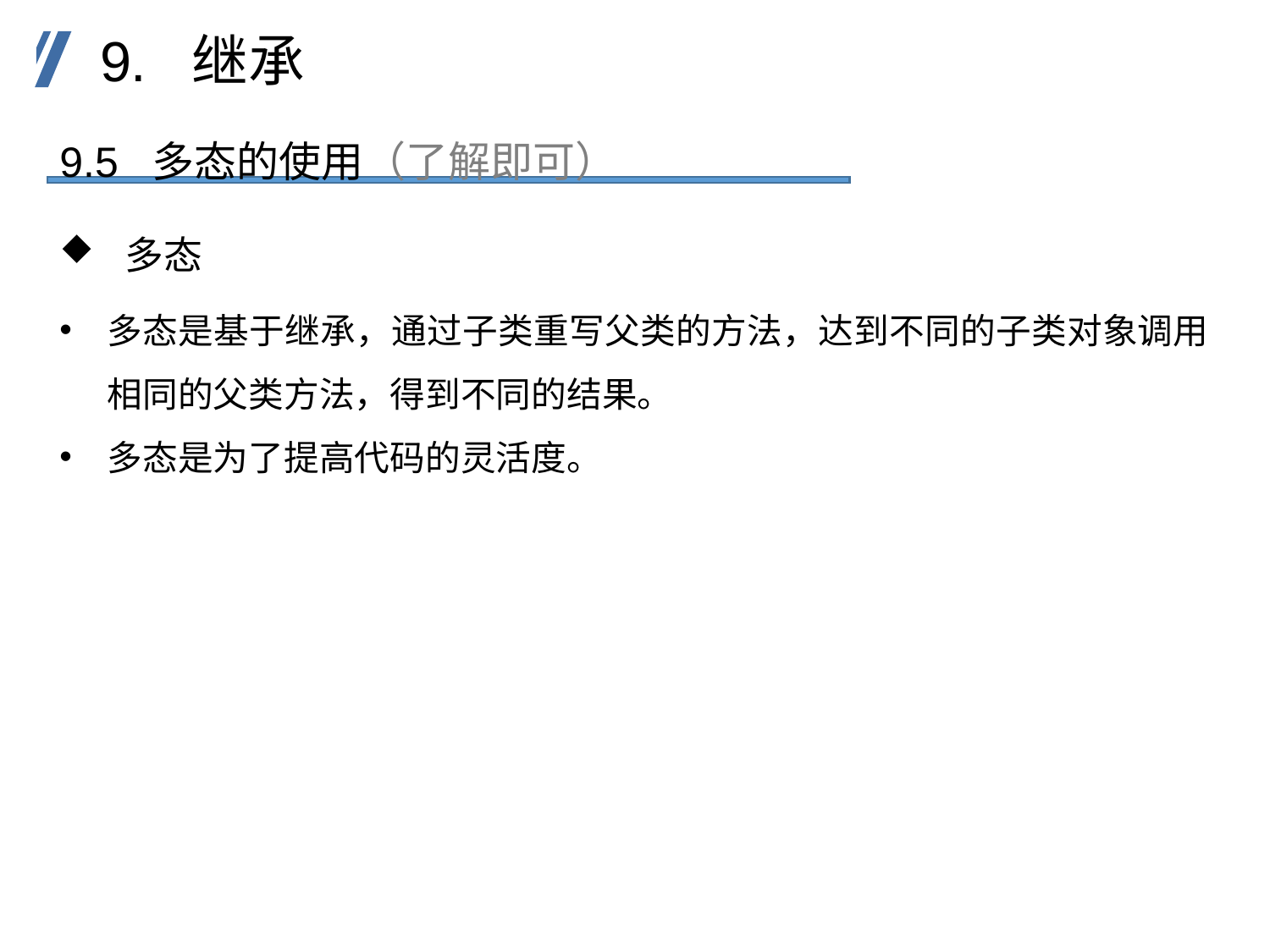

9.  继承
9.5  多态的使用（了解即可）

 多态
多态是基于继承，通过子类重写父类的方法，达到不同的子类对象调用相同的父类方法，得到不同的结果。
多态是为了提高代码的灵活度。